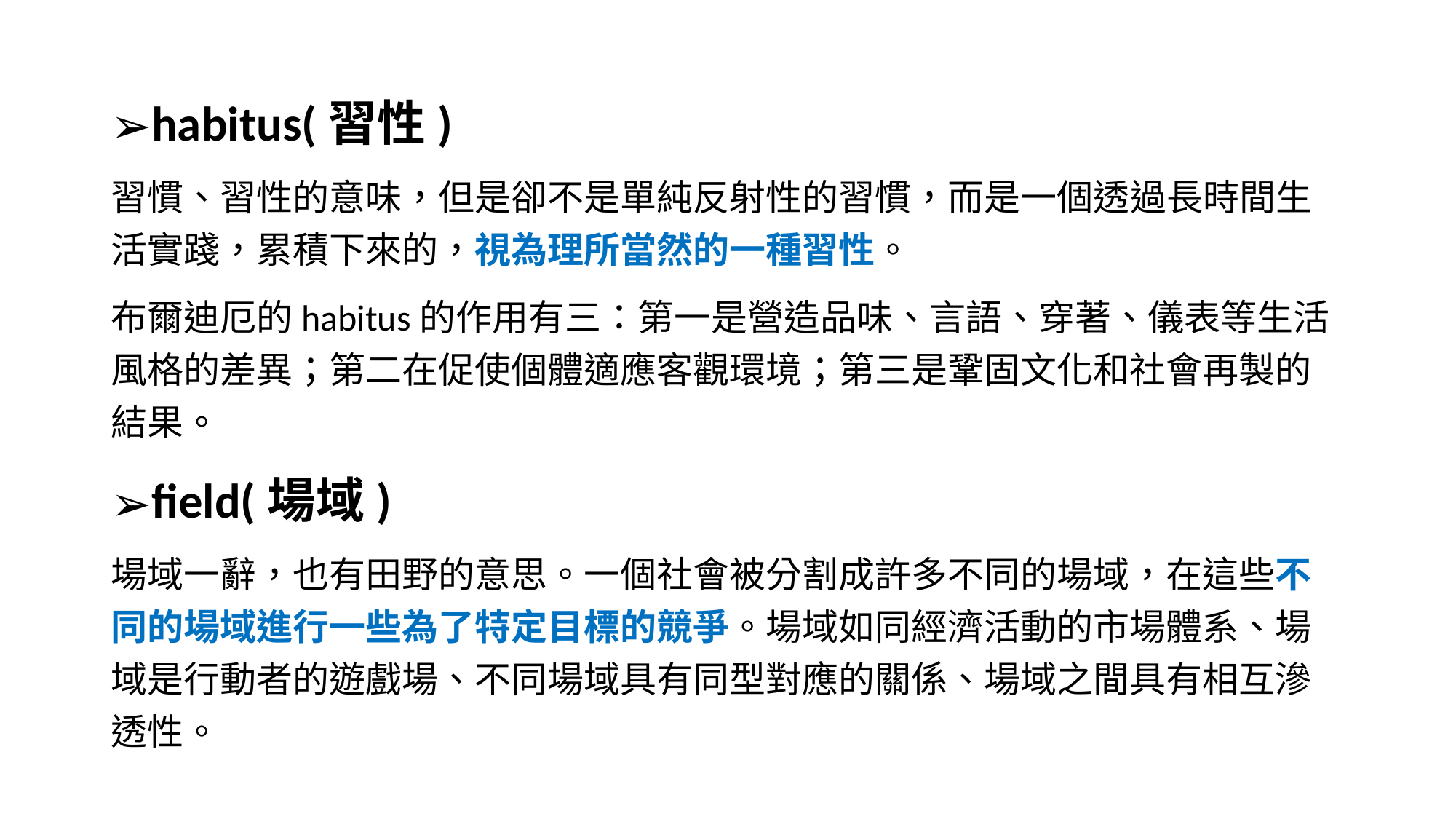

habitus(習性)
習慣、習性的意味，但是卻不是單純反射性的習慣，而是一個透過長時間生活實踐，累積下來的，視為理所當然的一種習性。
布爾迪厄的habitus的作用有三：第一是營造品味、言語、穿著、儀表等生活風格的差異；第二在促使個體適應客觀環境；第三是鞏固文化和社會再製的結果。
field(場域)
場域一辭，也有田野的意思。一個社會被分割成許多不同的場域，在這些不同的場域進行一些為了特定目標的競爭。場域如同經濟活動的市場體系、場域是行動者的遊戲場、不同場域具有同型對應的關係、場域之間具有相互滲透性。